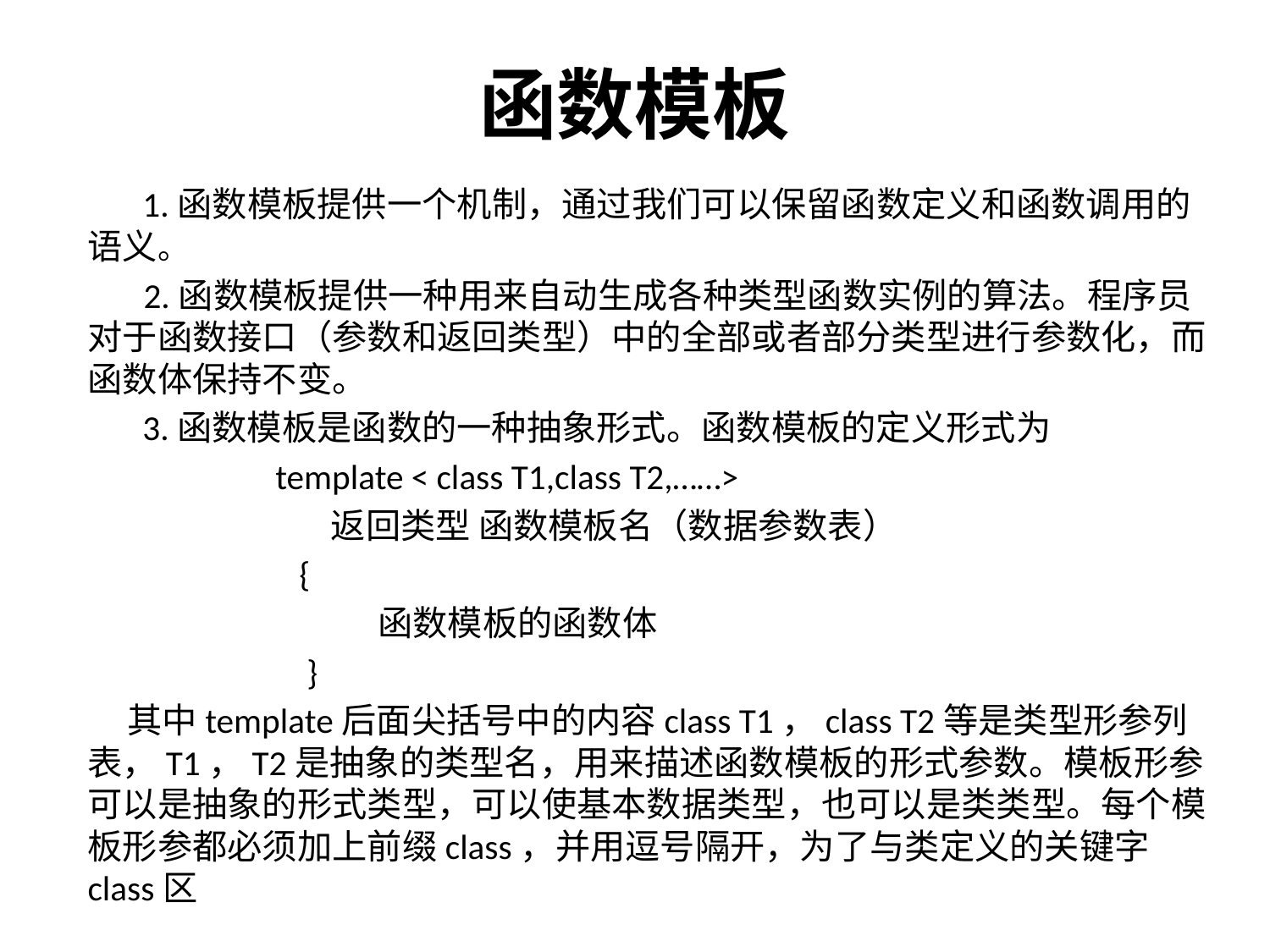

# 函数模板
       1.函数模板提供一个机制，通过我们可以保留函数定义和函数调用的语义。
        2.函数模板提供一种用来自动生成各种类型函数实例的算法。程序员对于函数接口（参数和返回类型）中的全部或者部分类型进行参数化，而函数体保持不变。
       3.函数模板是函数的一种抽象形式。函数模板的定义形式为
                        template < class T1,class T2,……>
                              返回类型 函数模板名（数据参数表）
                           {
                                    函数模板的函数体
                            }
    其中template后面尖括号中的内容class T1，class T2等是类型形参列表，T1，T2是抽象的类型名，用来描述函数模板的形式参数。模板形参可以是抽象的形式类型，可以使基本数据类型，也可以是类类型。每个模板形参都必须加上前缀class，并用逗号隔开，为了与类定义的关键字class区